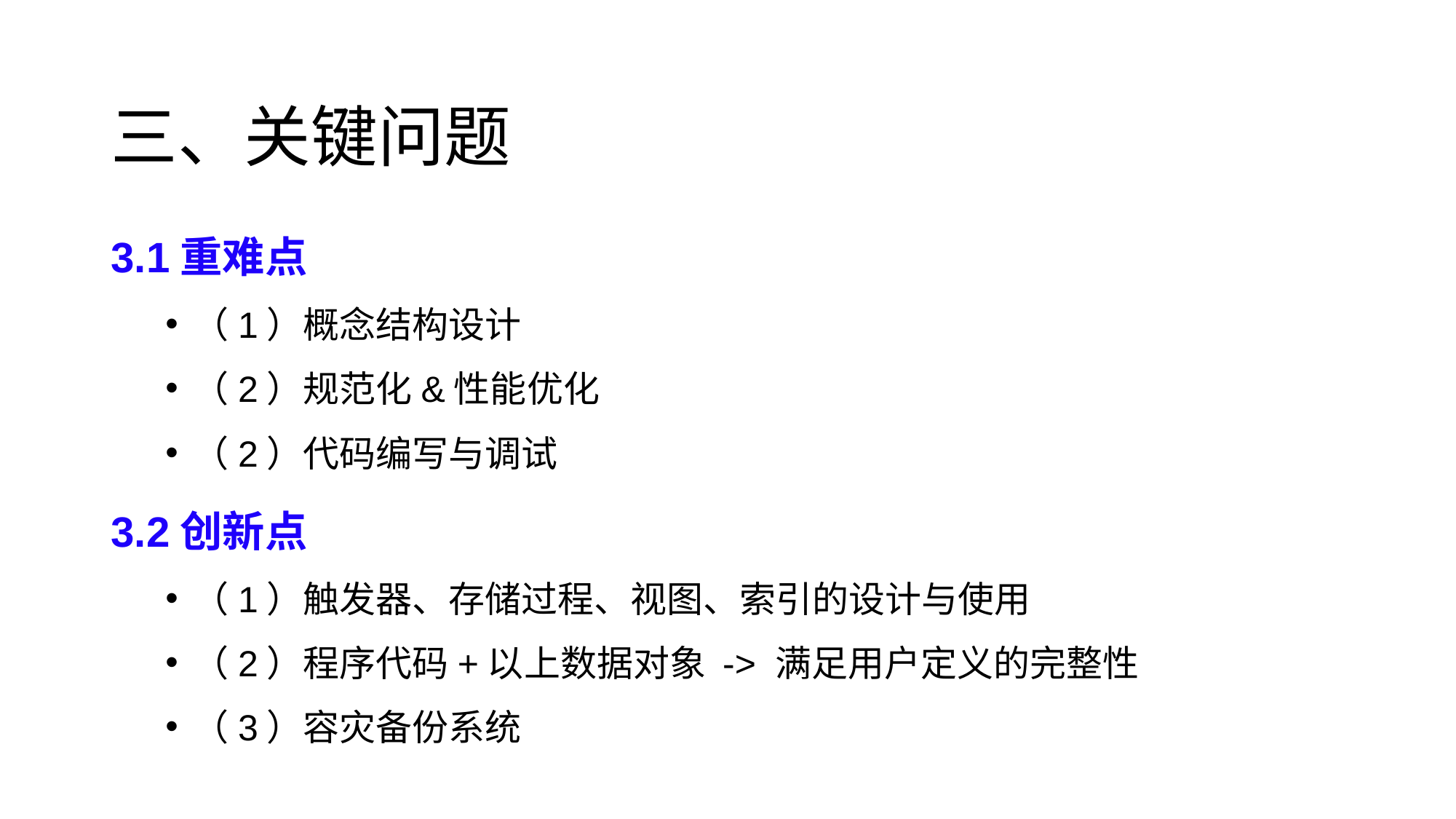

# 三、关键问题
3.1重难点
（1）概念结构设计
（2）规范化&性能优化
（2）代码编写与调试
3.2创新点
（1）触发器、存储过程、视图、索引的设计与使用
（2）程序代码+以上数据对象 -> 满足用户定义的完整性
（3）容灾备份系统